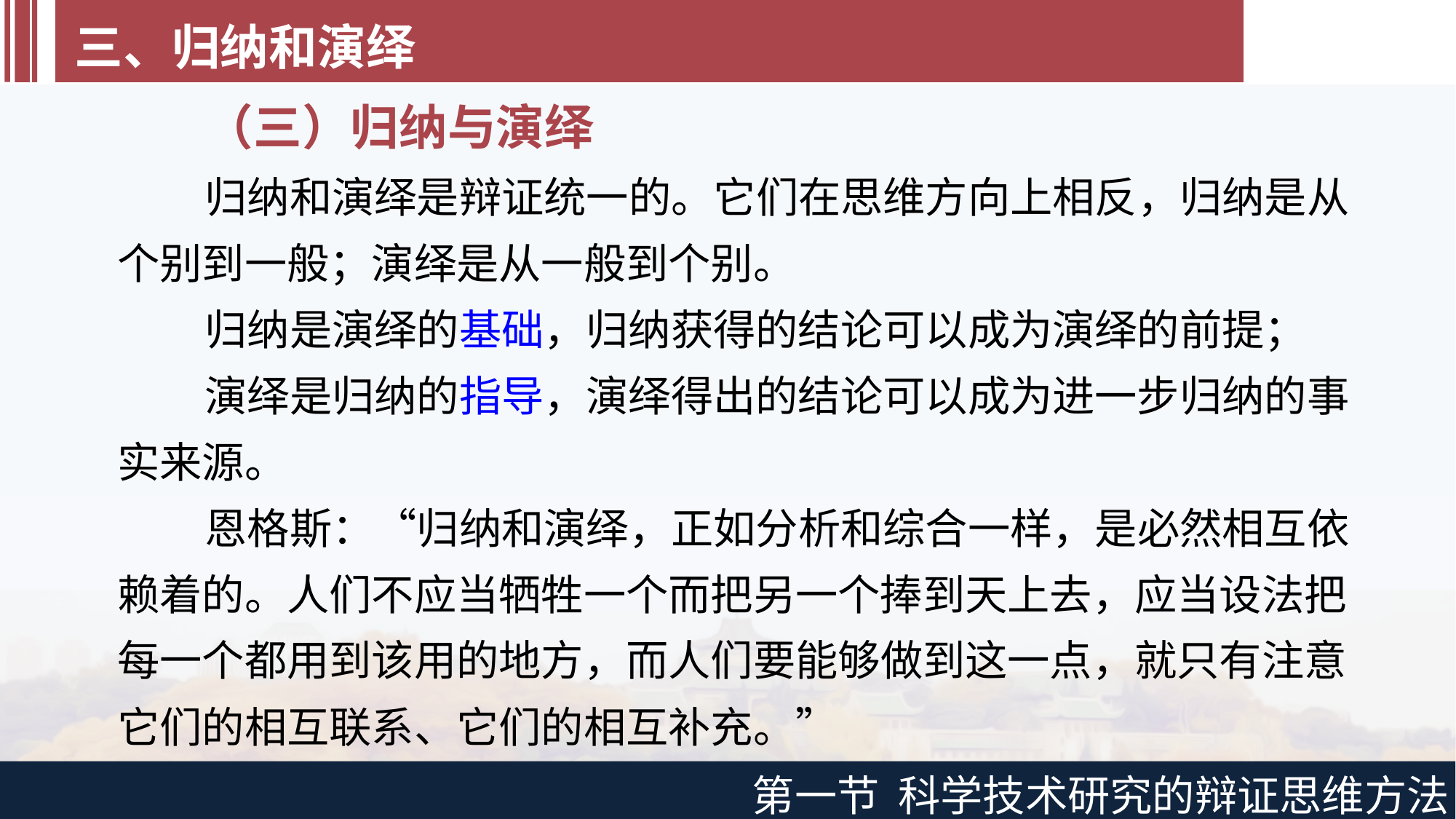

三、归纳和演绎
（三）归纳与演绎
归纳和演绎是辩证统一的。它们在思维方向上相反，归纳是从个别到一般；演绎是从一般到个别。
归纳是演绎的基础，归纳获得的结论可以成为演绎的前提；
演绎是归纳的指导，演绎得出的结论可以成为进一步归纳的事实来源。
恩格斯：“归纳和演绎，正如分析和综合一样，是必然相互依赖着的。人们不应当牺牲一个而把另一个捧到天上去，应当设法把每一个都用到该用的地方，而人们要能够做到这一点，就只有注意它们的相互联系、它们的相互补充。”
第一节  科学技术研究的辩证思维方法